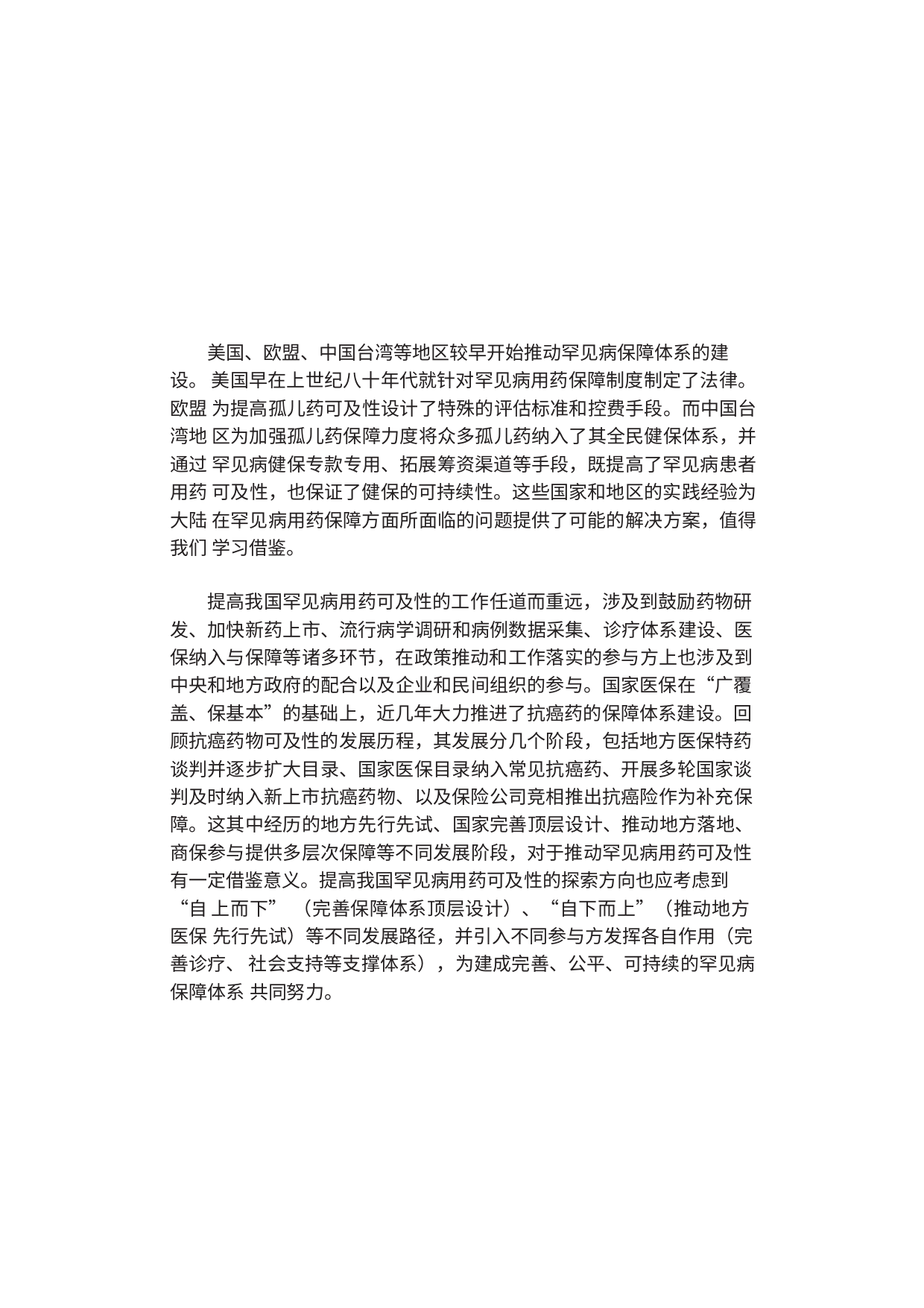

美国、欧盟、中国台湾等地区较早开始推动罕见病保障体系的建设。 美国早在上世纪八十年代就针对罕见病用药保障制度制定了法律。欧盟 为提高孤儿药可及性设计了特殊的评估标准和控费手段。而中国台湾地 区为加强孤儿药保障力度将众多孤儿药纳入了其全民健保体系，并通过 罕见病健保专款专用、拓展筹资渠道等手段，既提高了罕见病患者用药 可及性，也保证了健保的可持续性。这些国家和地区的实践经验为大陆 在罕见病用药保障方面所面临的问题提供了可能的解决方案，值得我们 学习借鉴。

提高我国罕见病用药可及性的工作任道而重远，涉及到鼓励药物研 发、加快新药上市、流行病学调研和病例数据采集、诊疗体系建设、医 保纳入与保障等诸多环节，在政策推动和工作落实的参与方上也涉及到 中央和地方政府的配合以及企业和民间组织的参与。国家医保在“广覆 盖、保基本”的基础上，近几年大力推进了抗癌药的保障体系建设。回 顾抗癌药物可及性的发展历程，其发展分几个阶段，包括地方医保特药 谈判并逐步扩大目录、国家医保目录纳入常见抗癌药、开展多轮国家谈 判及时纳入新上市抗癌药物、以及保险公司竞相推出抗癌险作为补充保 障。这其中经历的地方先行先试、国家完善顶层设计、推动地方落地、 商保参与提供多层次保障等不同发展阶段，对于推动罕见病用药可及性 有一定借鉴意义。提高我国罕见病用药可及性的探索方向也应考虑到“自 上而下” （完善保障体系顶层设计）、“自下而上”（推动地方医保 先行先试）等不同发展路径，并引入不同参与方发挥各自作用（完善诊疗、 社会支持等支撑体系），为建成完善、公平、可持续的罕见病保障体系 共同努力。